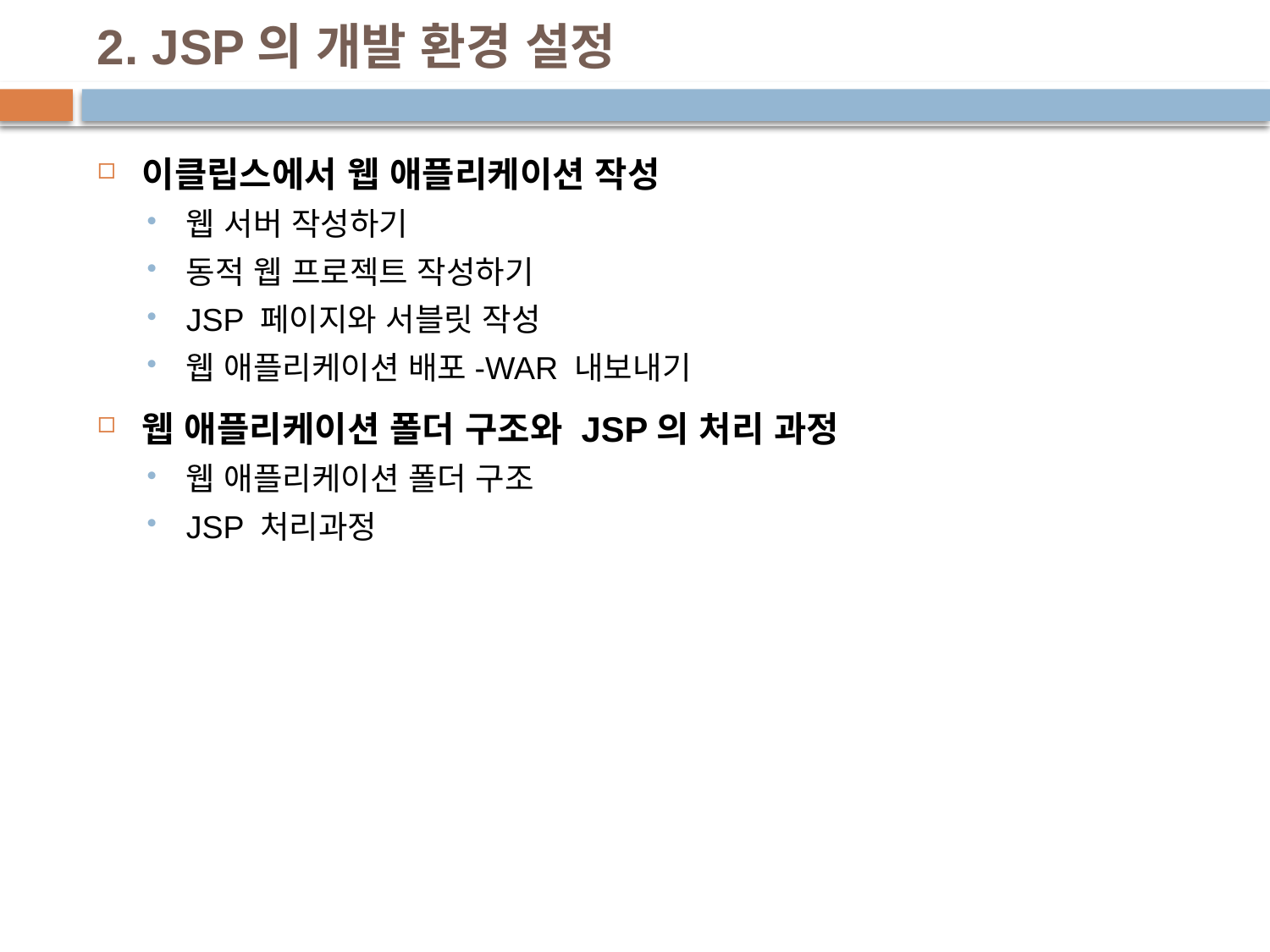

# 2. JSP의 개발 환경 설정
이클립스에서 웹 애플리케이션 작성
웹 서버 작성하기
동적 웹 프로젝트 작성하기
JSP 페이지와 서블릿 작성
웹 애플리케이션 배포-WAR 내보내기
웹 애플리케이션 폴더 구조와 JSP의 처리 과정
웹 애플리케이션 폴더 구조
JSP 처리과정